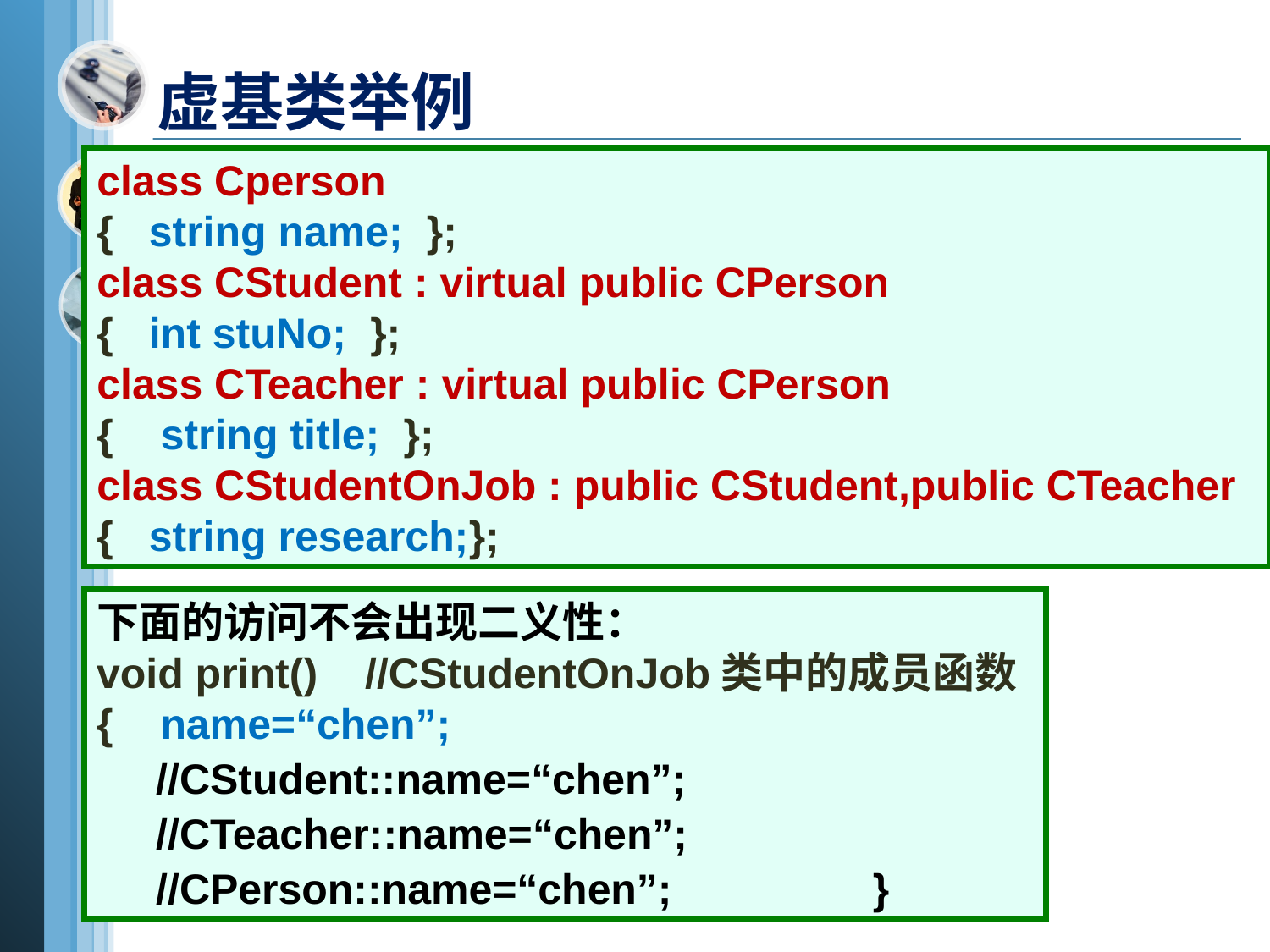

虚基类举例
class Cperson
{   string name;  };
class CStudent : virtual public CPerson
{   int stuNo;  };
class CTeacher : virtual public CPerson
{    string title;  };
class CStudentOnJob : public CStudent,public CTeacher
{   string research;};
下面的访问不会出现二义性：
void print()    //CStudentOnJob类中的成员函数
{    name=“chen”;
     //CStudent::name=“chen”;
     //CTeacher::name=“chen”;
     //CPerson::name=“chen”;                 }